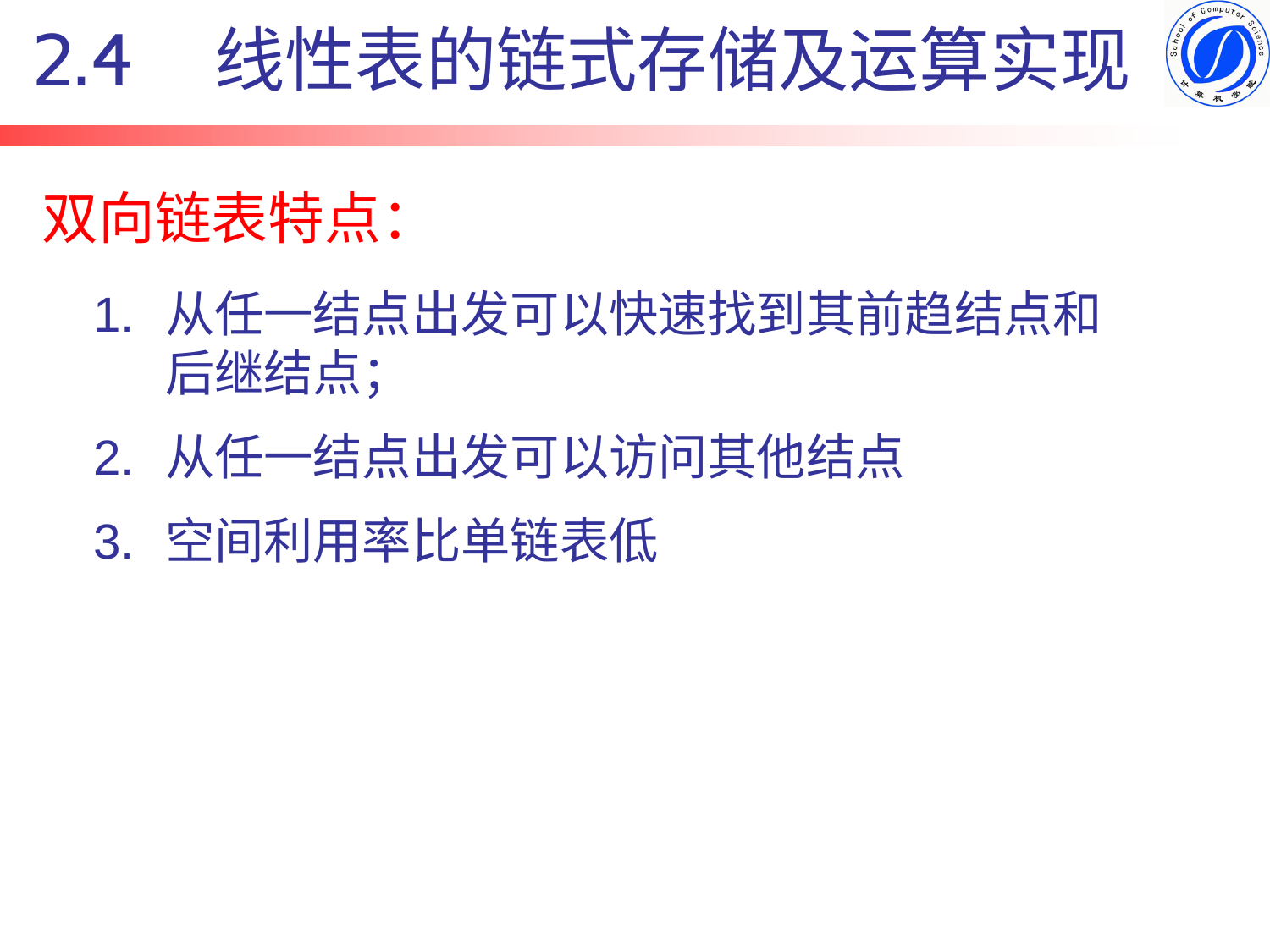

2.4   线性表的链式存储及运算实现
双向链表特点：
从任一结点出发可以快速找到其前趋结点和后继结点；
从任一结点出发可以访问其他结点
空间利用率比单链表低